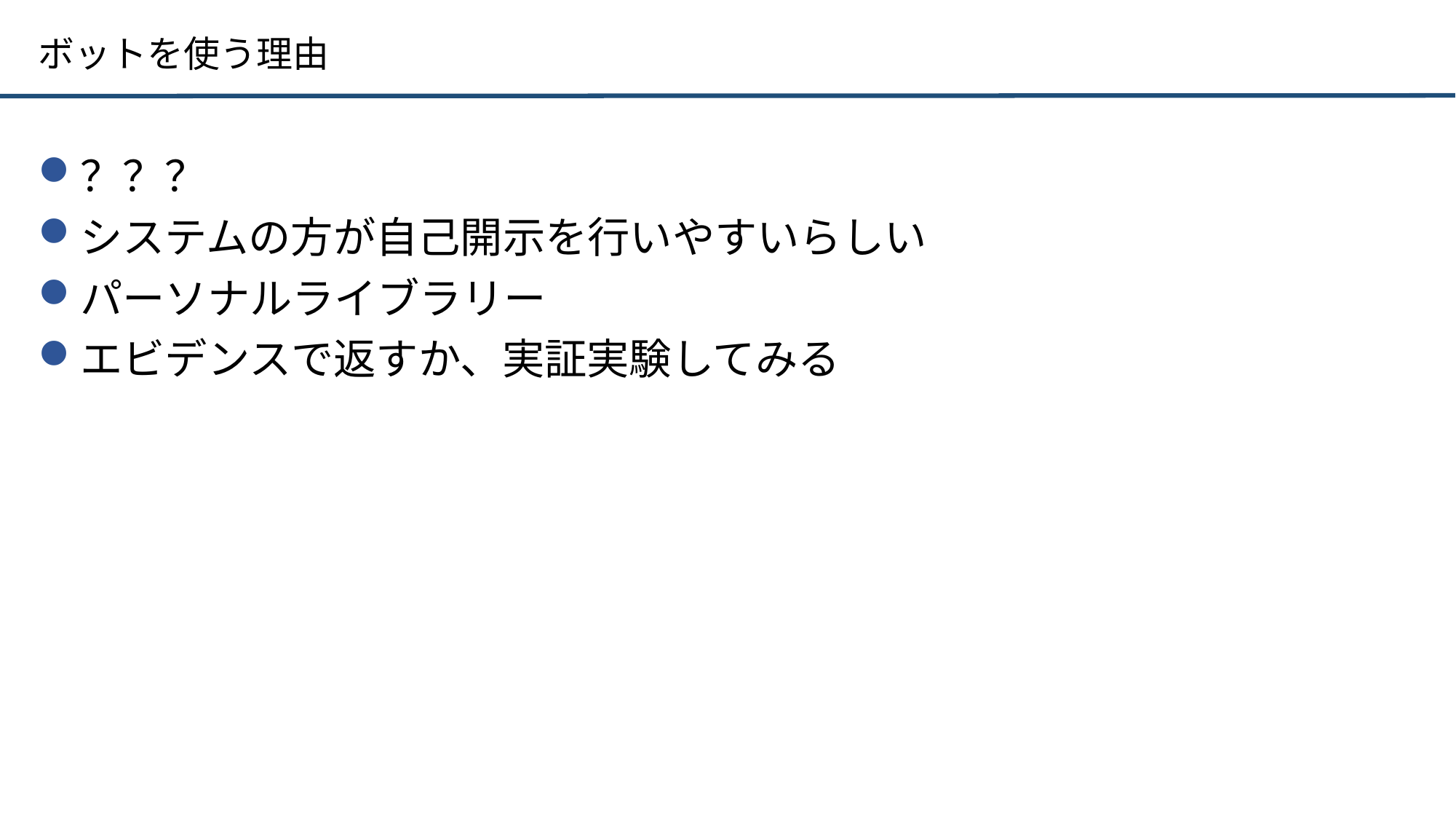

# ボットを使う理由
？？？
システムの方が自己開示を行いやすいらしい
パーソナルライブラリー
エビデンスで返すか、実証実験してみる